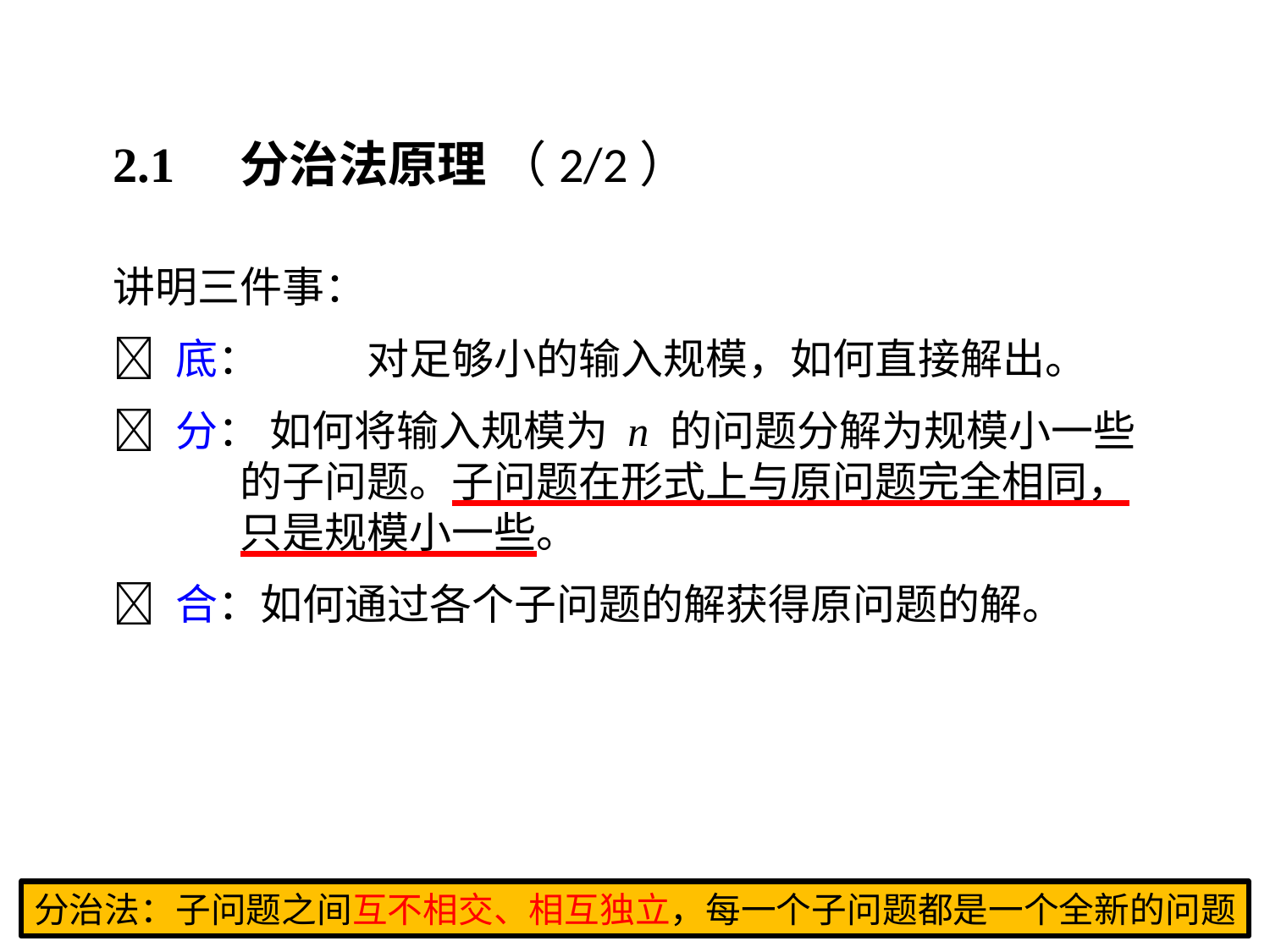

2.1	分治法原理 （2/2）

讲明三件事：
• 底：	对足够小的输入规模，如何直接解出。
• 分： 如何将输入规模为 n 的问题分解为规模小一些的子问题。子问题在形式上与原问题完全相同，只是规模小一些。
• 合：如何通过各个子问题的解获得原问题的解。

分治法：子问题之间互不相交、相互独立，每一个子问题都是一个全新的问题
2-3